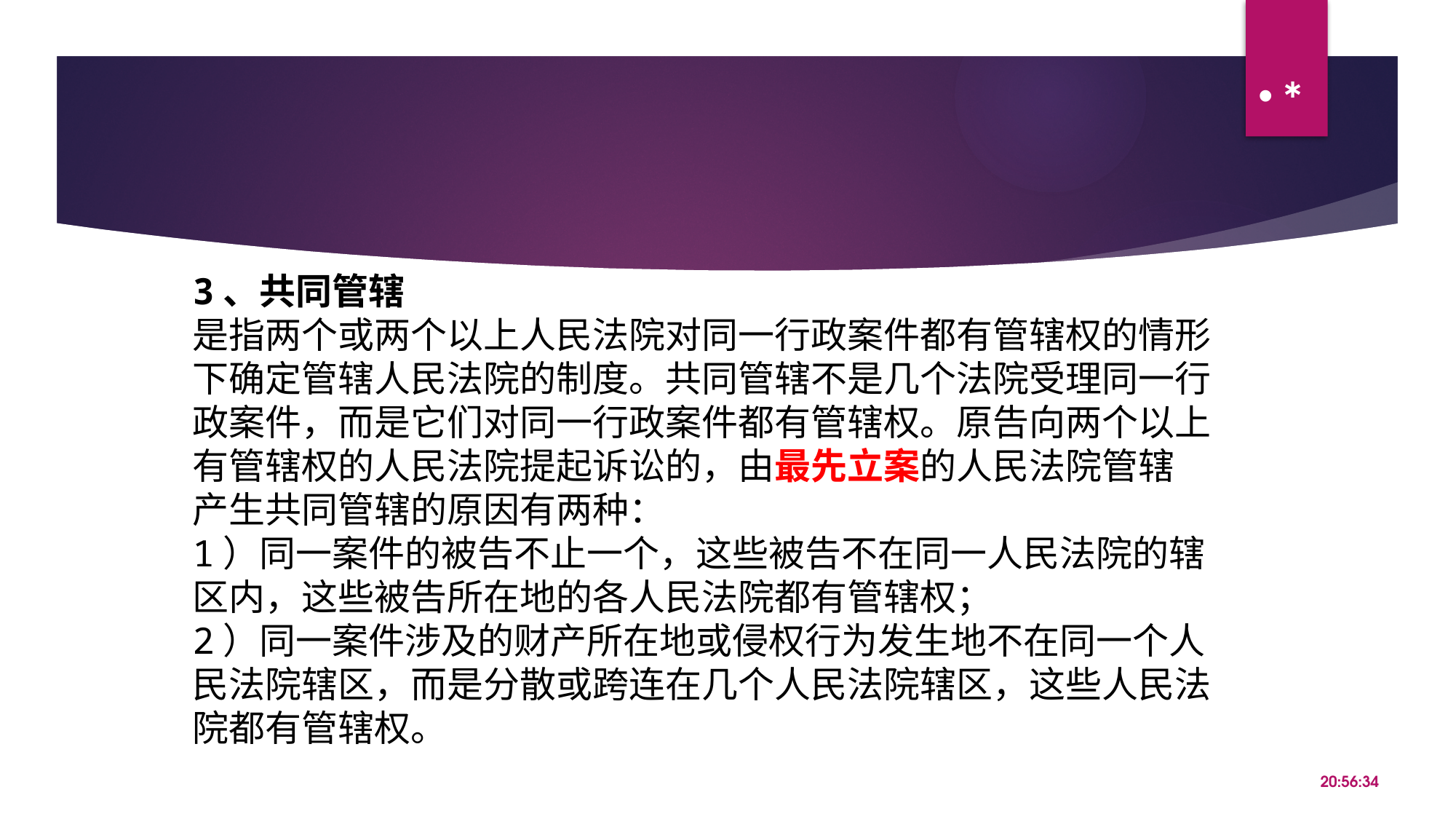

*
#
3、共同管辖
是指两个或两个以上人民法院对同一行政案件都有管辖权的情形下确定管辖人民法院的制度。共同管辖不是几个法院受理同一行政案件，而是它们对同一行政案件都有管辖权。原告向两个以上有管辖权的人民法院提起诉讼的，由最先立案的人民法院管辖
产生共同管辖的原因有两种：
1）同一案件的被告不止一个，这些被告不在同一人民法院的辖区内，这些被告所在地的各人民法院都有管辖权；
2）同一案件涉及的财产所在地或侵权行为发生地不在同一个人民法院辖区，而是分散或跨连在几个人民法院辖区，这些人民法院都有管辖权。
20:56:34